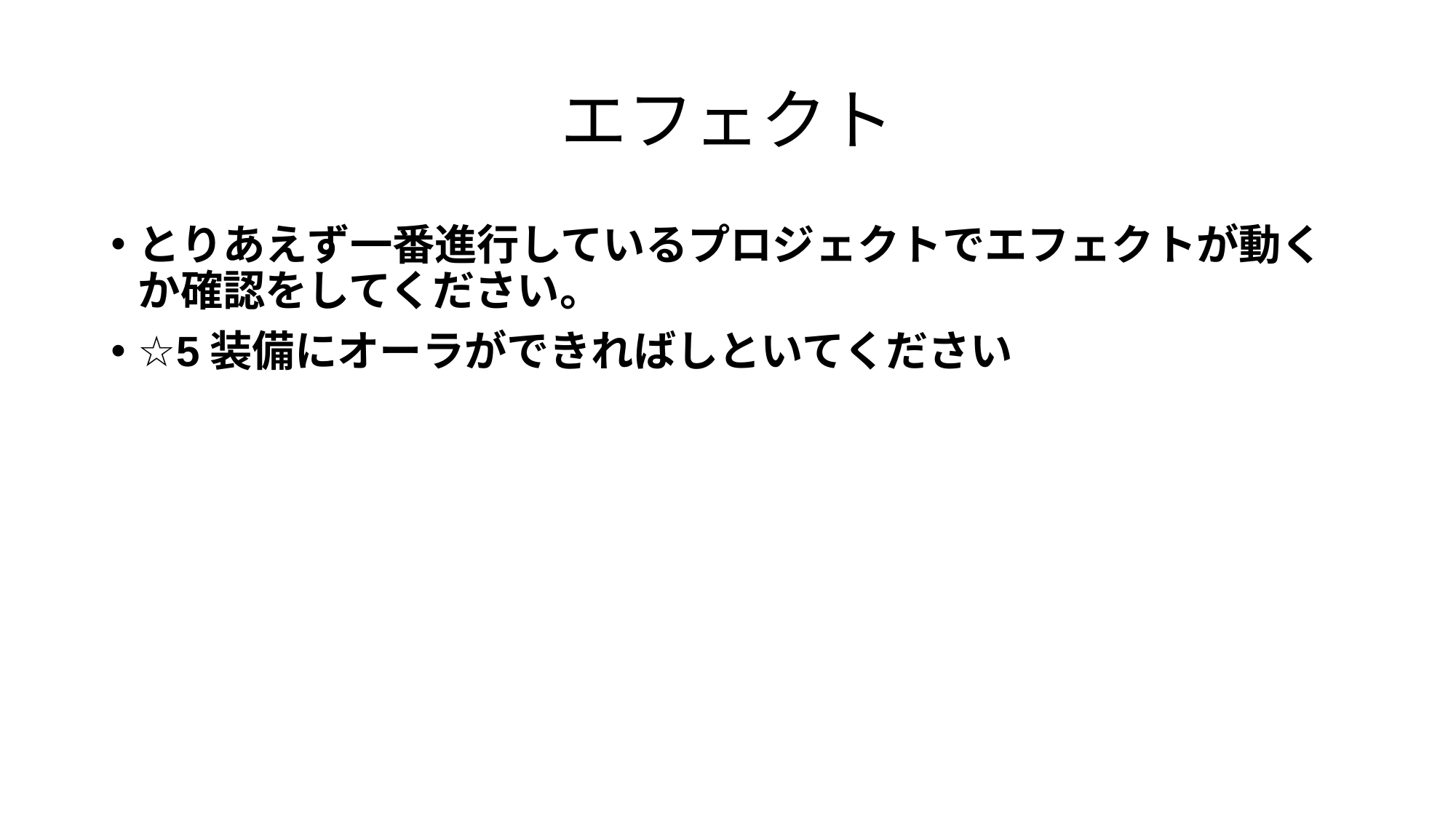

# エフェクト
とりあえず一番進行しているプロジェクトでエフェクトが動くか確認をしてください。
☆5装備にオーラができればしといてください